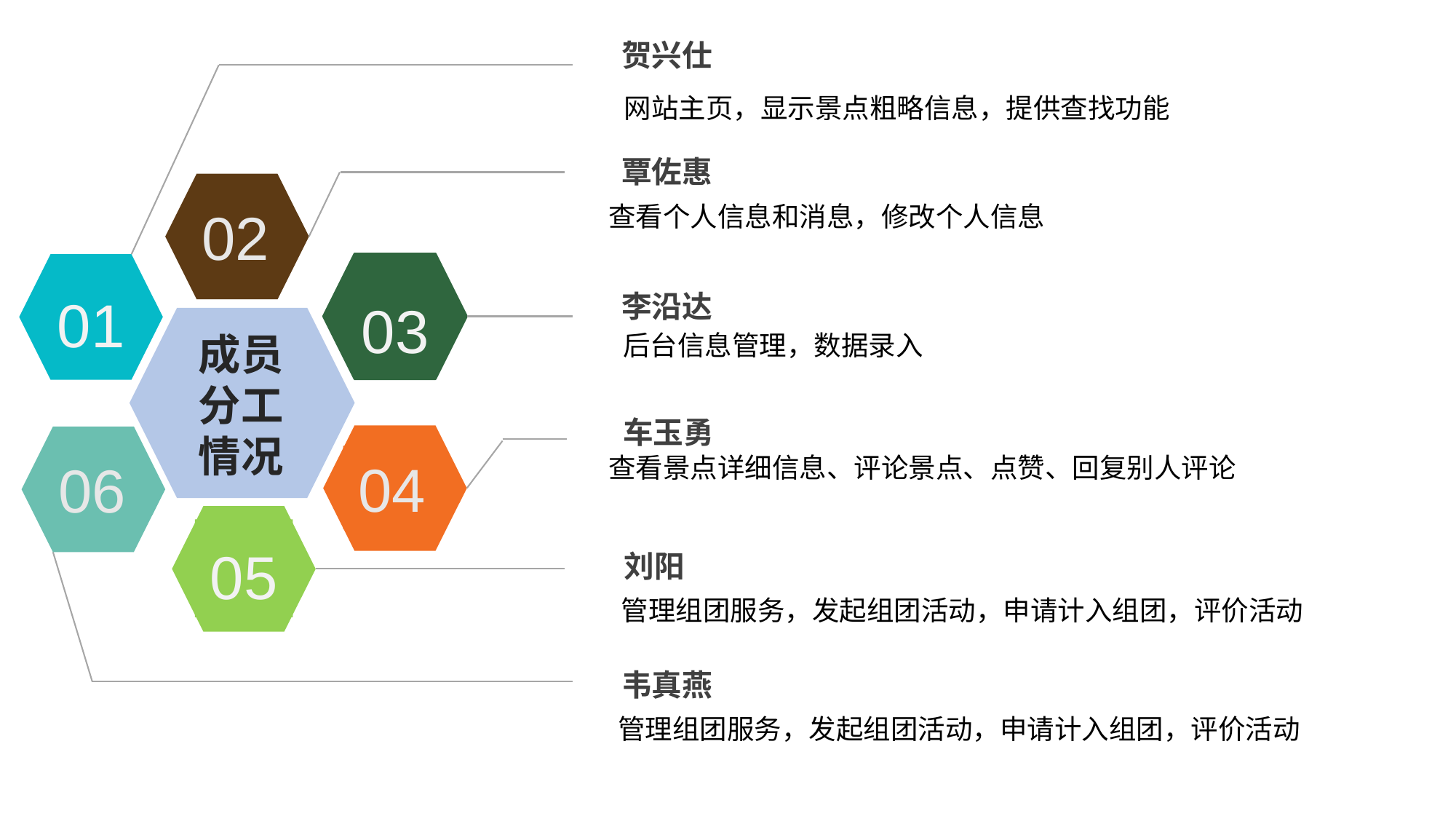

贺兴仕
网站主页，显示景点粗略信息，提供查找功能
覃佐惠

02
查看个人信息和消息，修改个人信息

03

01
李沿达

成员分工情况
后台信息管理，数据录入
车玉勇

04

06
查看景点详细信息、评论景点、点赞、回复别人评论

05
刘阳
管理组团服务，发起组团活动，申请计入组团，评价活动
韦真燕
管理组团服务，发起组团活动，申请计入组团，评价活动